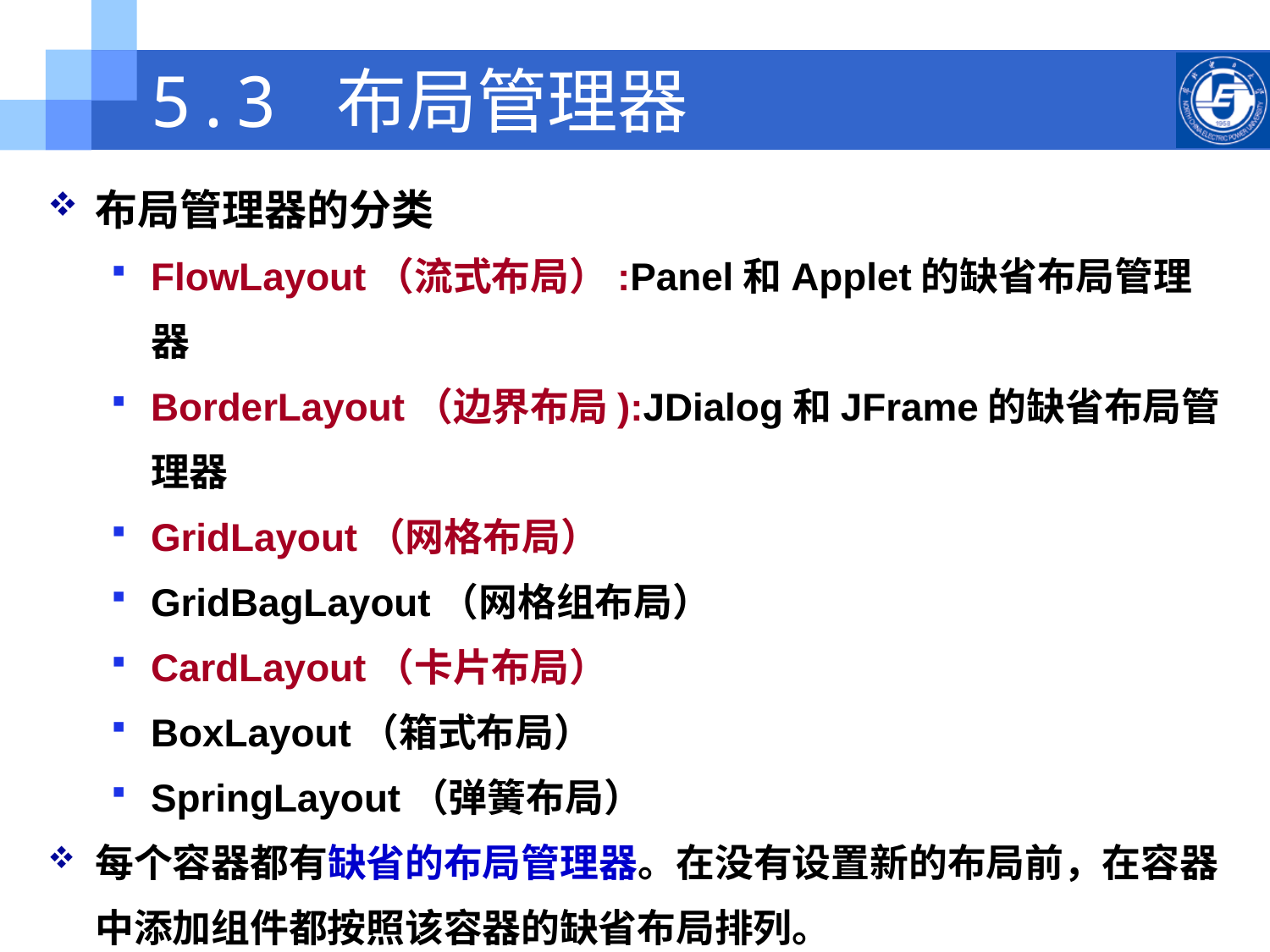

# 5.3 布局管理器
布局管理器的分类
FlowLayout（流式布局）:Panel和Applet的缺省布局管理器
BorderLayout（边界布局):JDialog和JFrame的缺省布局管理器
GridLayout（网格布局）
GridBagLayout（网格组布局）
CardLayout（卡片布局）
BoxLayout（箱式布局）
SpringLayout（弹簧布局）
每个容器都有缺省的布局管理器。在没有设置新的布局前，在容器中添加组件都按照该容器的缺省布局排列。
可通过setLayout()方法为容器设置新布局。